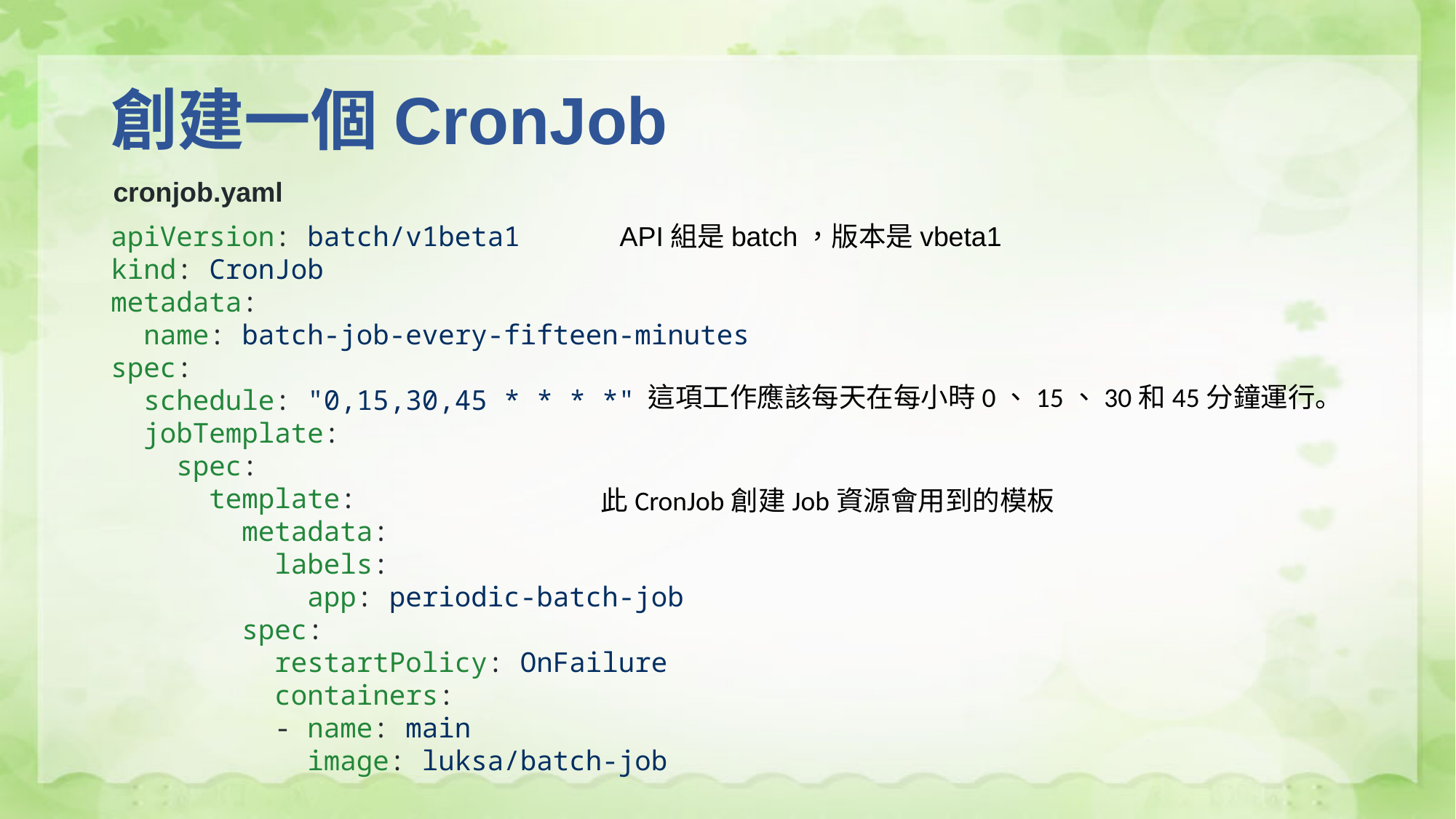

# 創建一個CronJob
cronjob.yaml
apiVersion: batch/v1beta1
kind: CronJob
metadata:
  name: batch-job-every-fifteen-minutes
spec:
  schedule: "0,15,30,45 * * * *"
  jobTemplate:
    spec:
      template:
        metadata:
          labels:
            app: periodic-batch-job
        spec:
          restartPolicy: OnFailure
          containers:
          - name: main
            image: luksa/batch-job
API組是batch，版本是vbeta1
這項工作應該每天在每小時0、15、30和45分鐘運行。
此CronJob創建Job資源會用到的模板